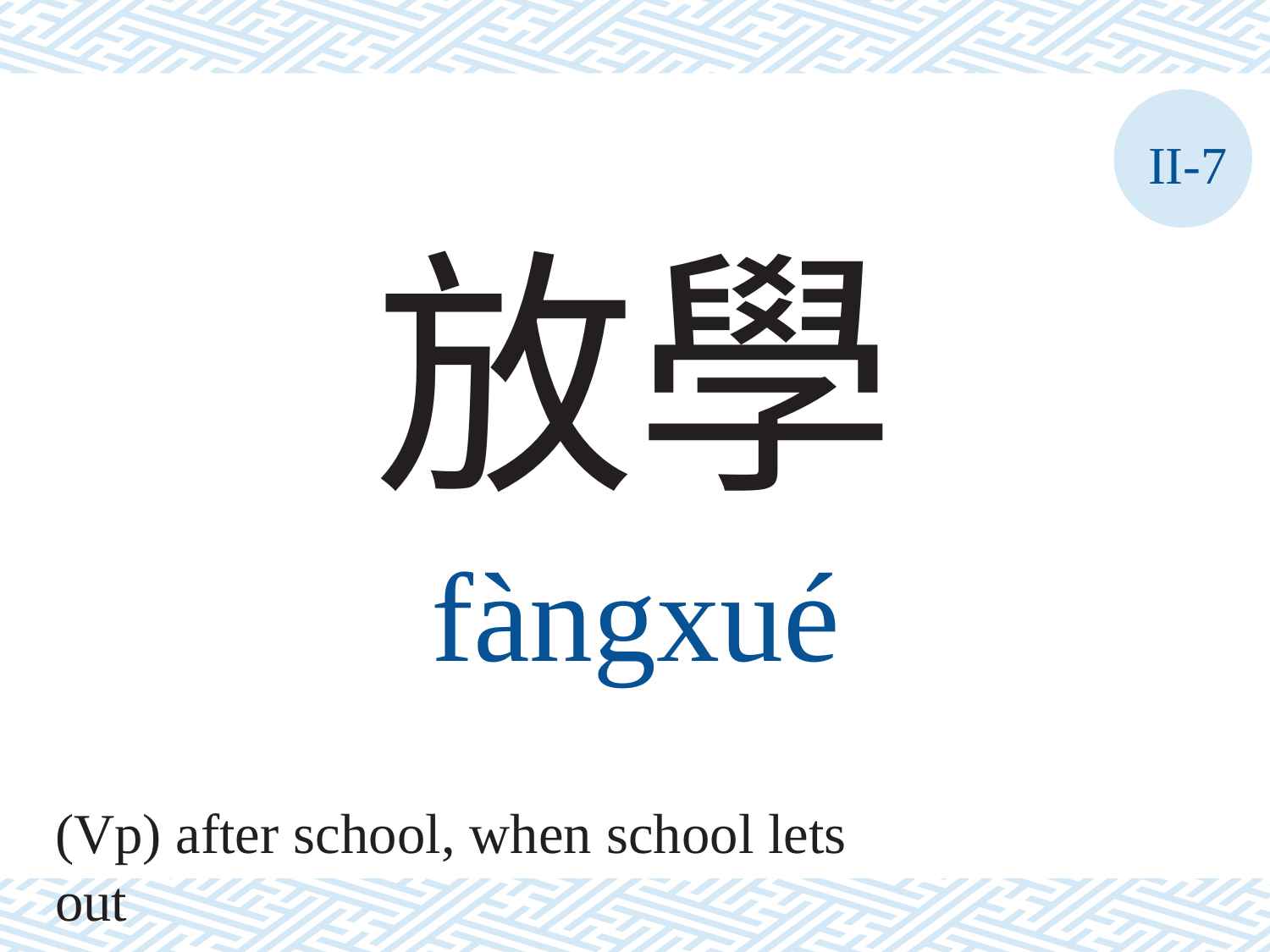

II-7
放學
fàngxué
(Vp) after school, when school lets out